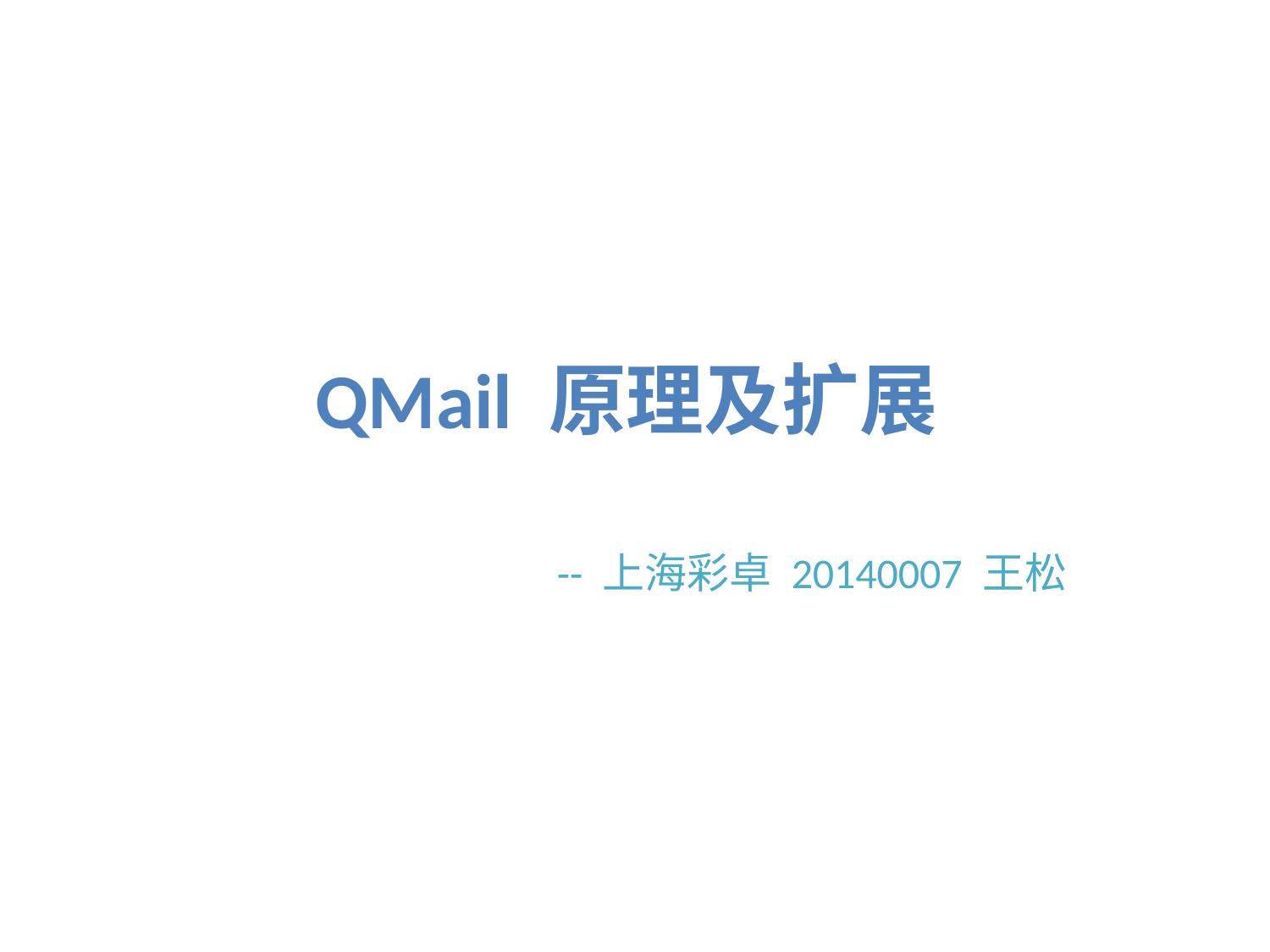

# QMail 原理及扩展
-- 上海彩卓 20140007 王松